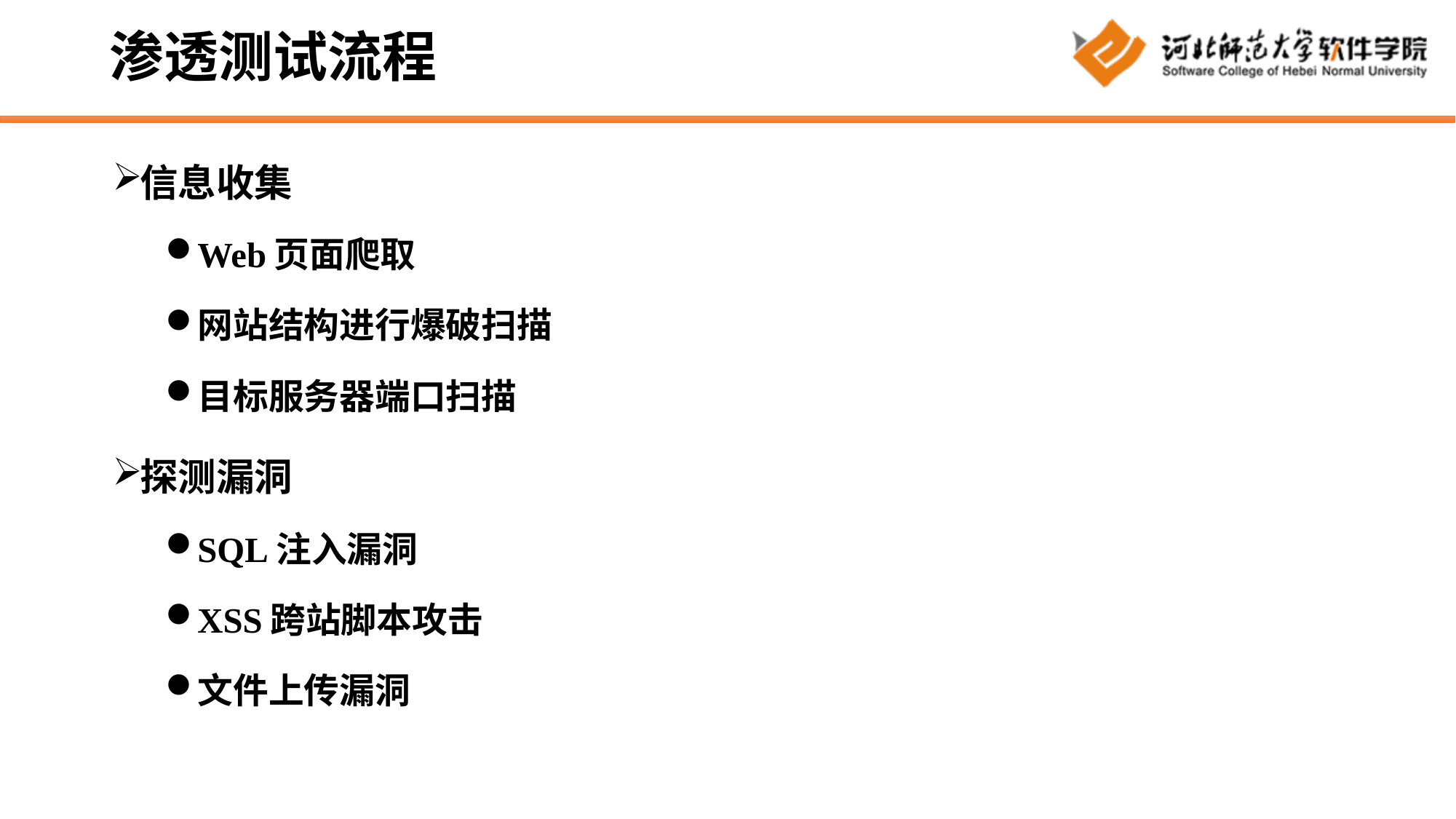

# 渗透测试流程
信息收集
Web页面爬取
网站结构进行爆破扫描
目标服务器端口扫描
探测漏洞
SQL注入漏洞
XSS跨站脚本攻击
文件上传漏洞